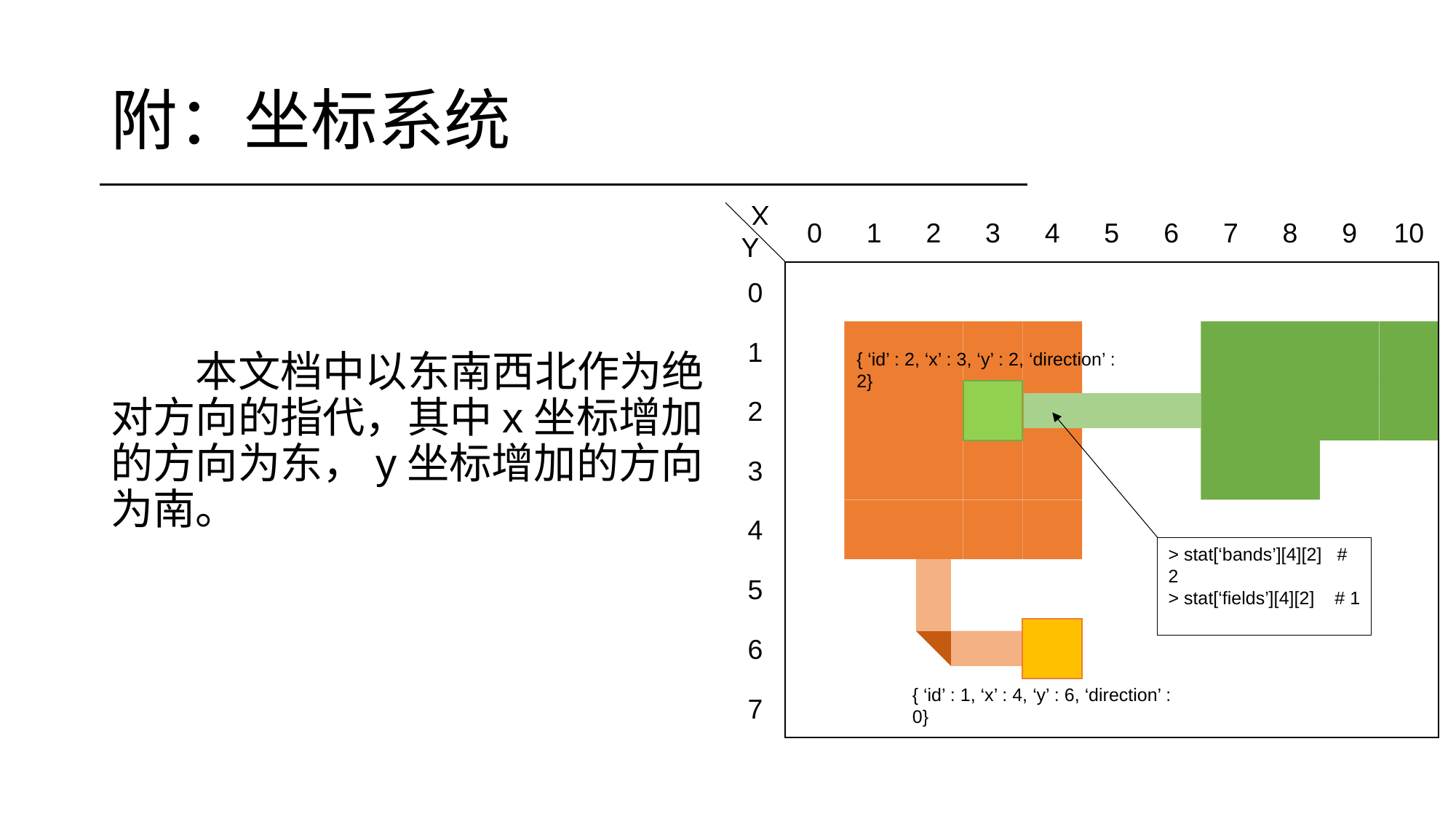

# 附：坐标系统
Y
0
6
7
8
1
2
3
4
5
9
10
X
0

1

{ ‘id’ : 2, ‘x’ : 3, ‘y’ : 2, ‘direction’ : 2}
2

3

4

> stat[‘bands’][4][2]   # 2
> stat[‘fields’][4][2]    # 1
5

6

{ ‘id’ : 1, ‘x’ : 4, ‘y’ : 6, ‘direction’ : 0}
7

　　本文档中以东南西北作为绝对方向的指代，其中x坐标增加的方向为东，y坐标增加的方向为南。